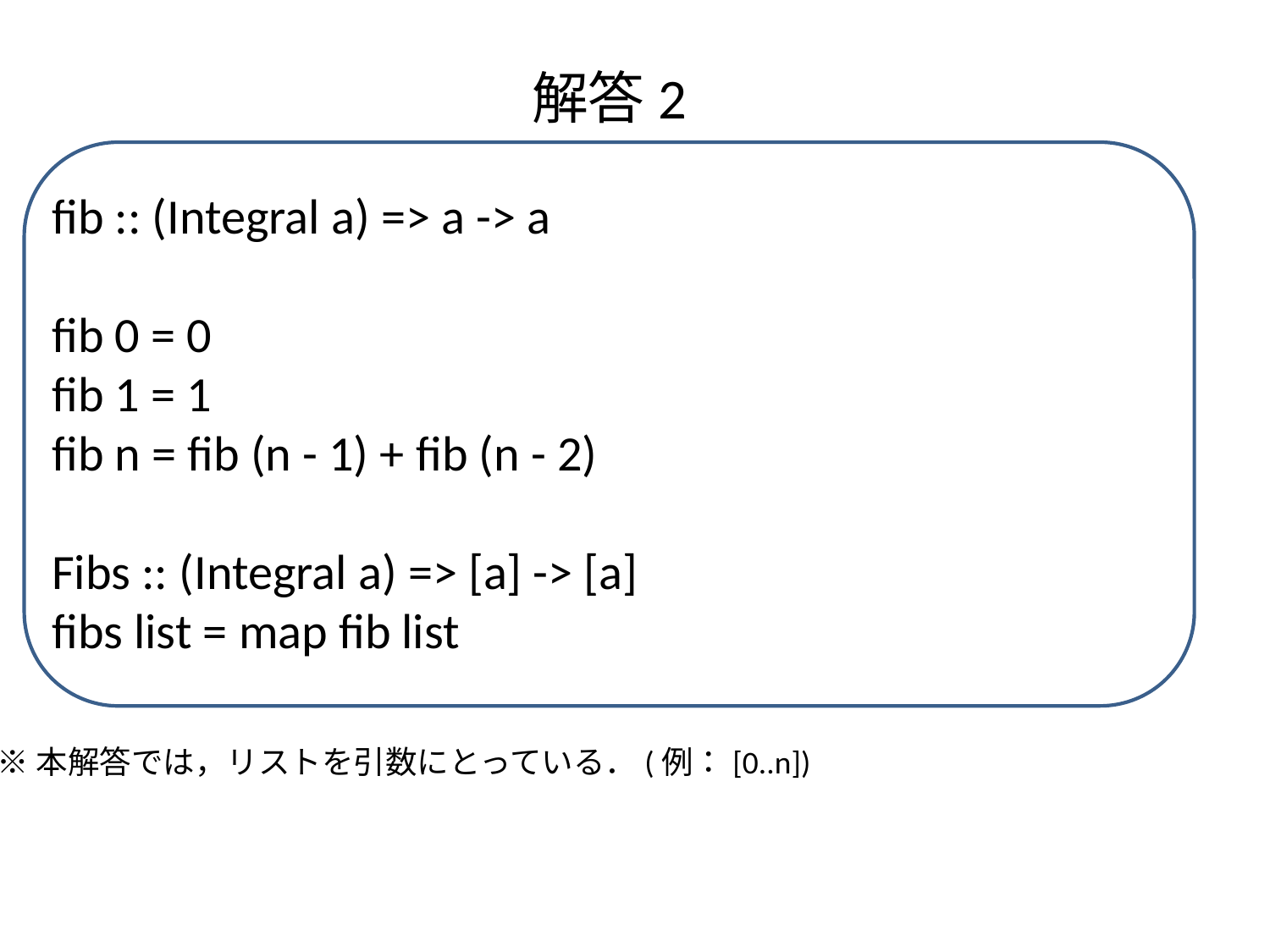

解答2

fib :: (Integral a) => a -> a

fib 0 = 0
fib 1 = 1
fib n = fib (n - 1) + fib (n - 2)

Fibs :: (Integral a) => [a] -> [a]
fibs list = map fib list
※本解答では，リストを引数にとっている．(例：[0..n])